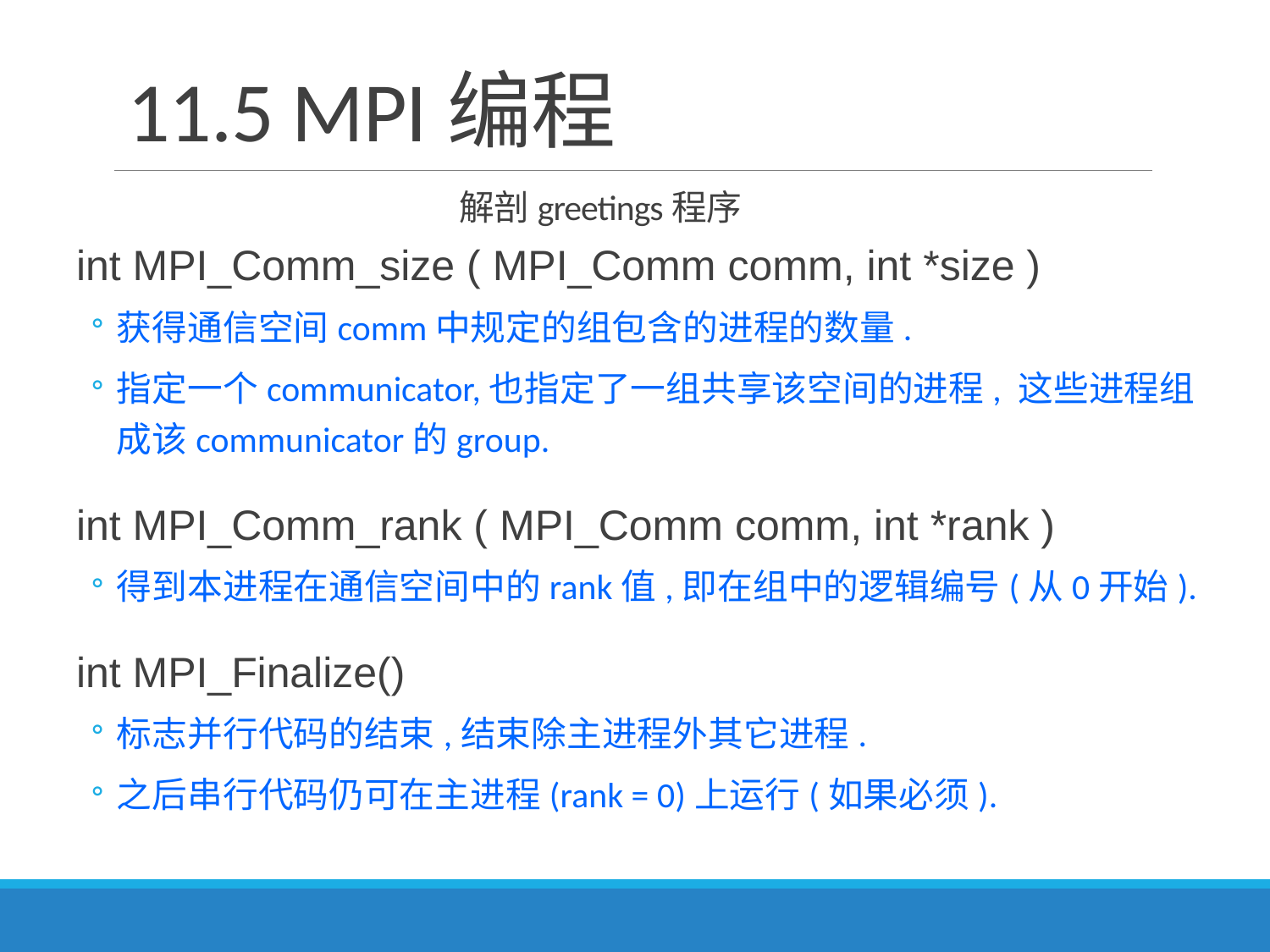

# 11.5 MPI编程
解剖greetings程序
int MPI_Comm_size ( MPI_Comm comm, int *size )
获得通信空间comm中规定的组包含的进程的数量.
指定一个communicator,也指定了一组共享该空间的进程, 这些进程组成该communicator的group.
int MPI_Comm_rank ( MPI_Comm comm, int *rank )
得到本进程在通信空间中的rank值,即在组中的逻辑编号(从0开始).
int MPI_Finalize()
标志并行代码的结束,结束除主进程外其它进程.
之后串行代码仍可在主进程(rank = 0)上运行(如果必须).
89